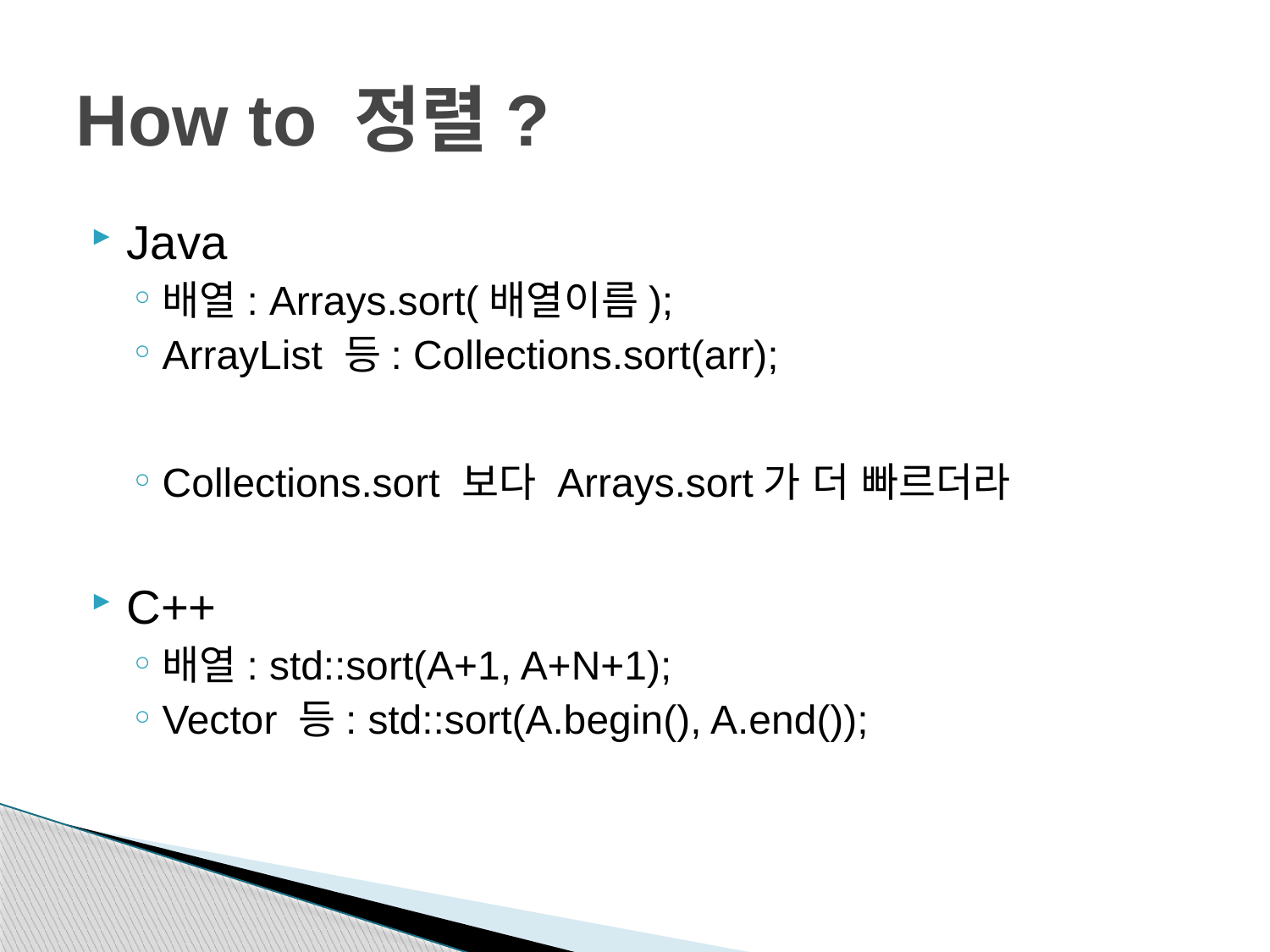

# How to 정렬?
Java
배열: Arrays.sort(배열이름);
ArrayList 등: Collections.sort(arr);

Collections.sort 보다 Arrays.sort가 더 빠르더라

C++
배열: std::sort(A+1, A+N+1);
Vector 등: std::sort(A.begin(), A.end());